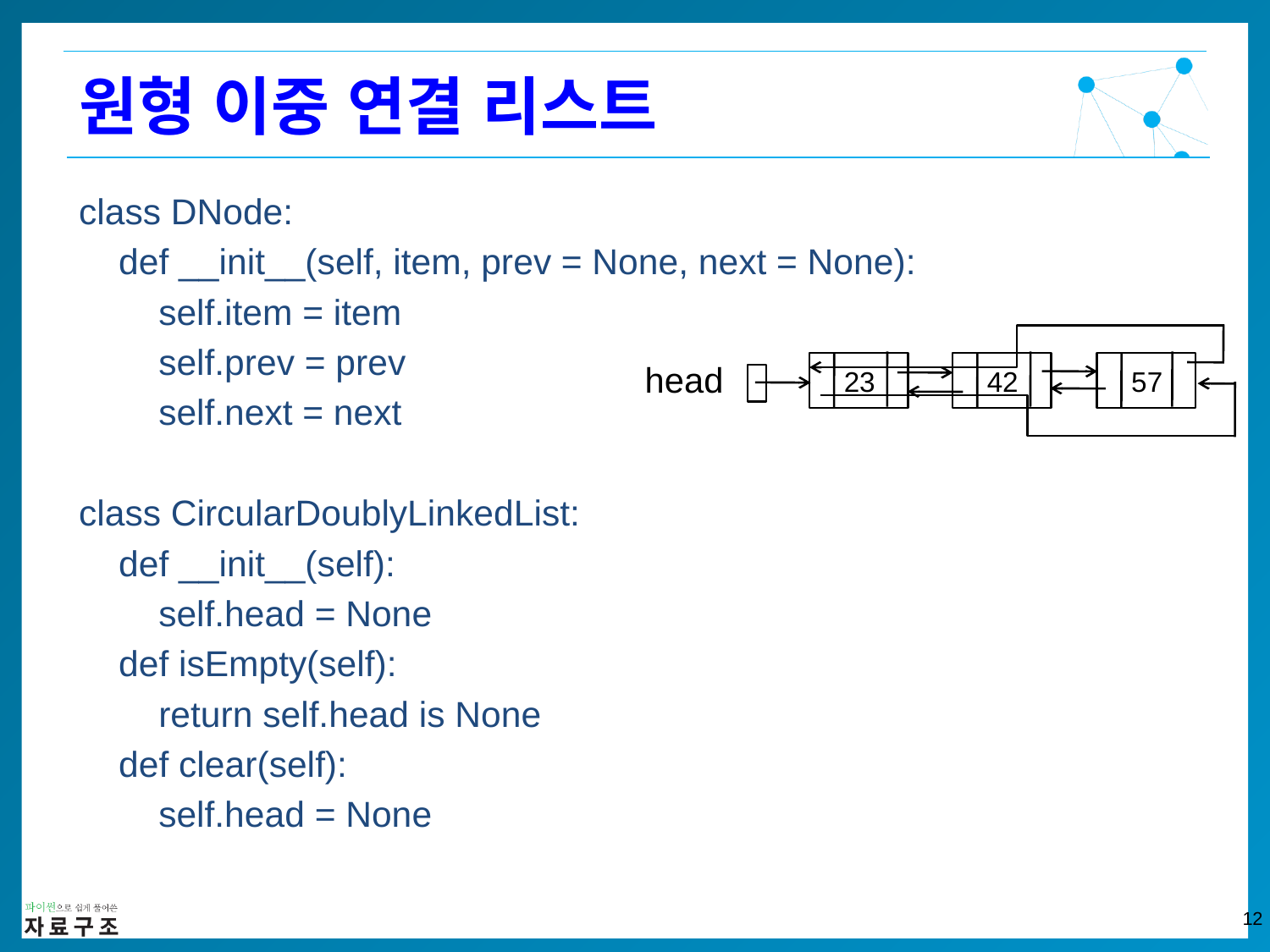

원형 이중 연결 리스트
class DNode:
    def __init__(self, item, prev = None, next = None):
        self.item = item
        self.prev = prev
        self.next = next

class CircularDoublyLinkedList:
    def __init__(self):
        self.head = None
    def isEmpty(self):
        return self.head is None
    def clear(self):
        self.head = None

head

23
42
57